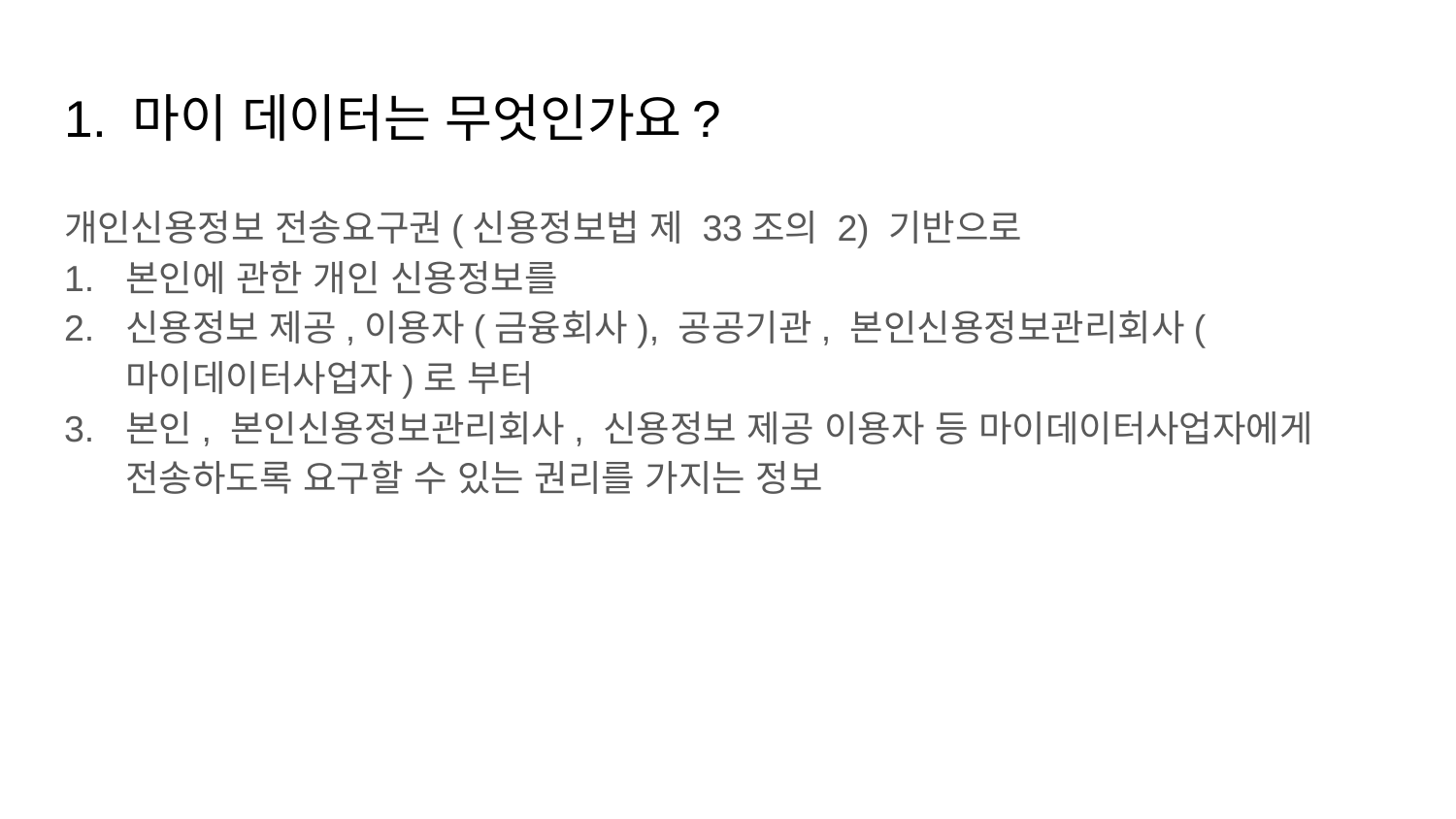

# 1. 마이 데이터는 무엇인가요?
개인신용정보 전송요구권(신용정보법 제 33조의 2) 기반으로
본인에 관한 개인 신용정보를
신용정보 제공,이용자(금융회사), 공공기관, 본인신용정보관리회사(마이데이터사업자)로 부터
본인, 본인신용정보관리회사, 신용정보 제공 이용자 등 마이데이터사업자에게 전송하도록 요구할 수 있는 권리를 가지는 정보